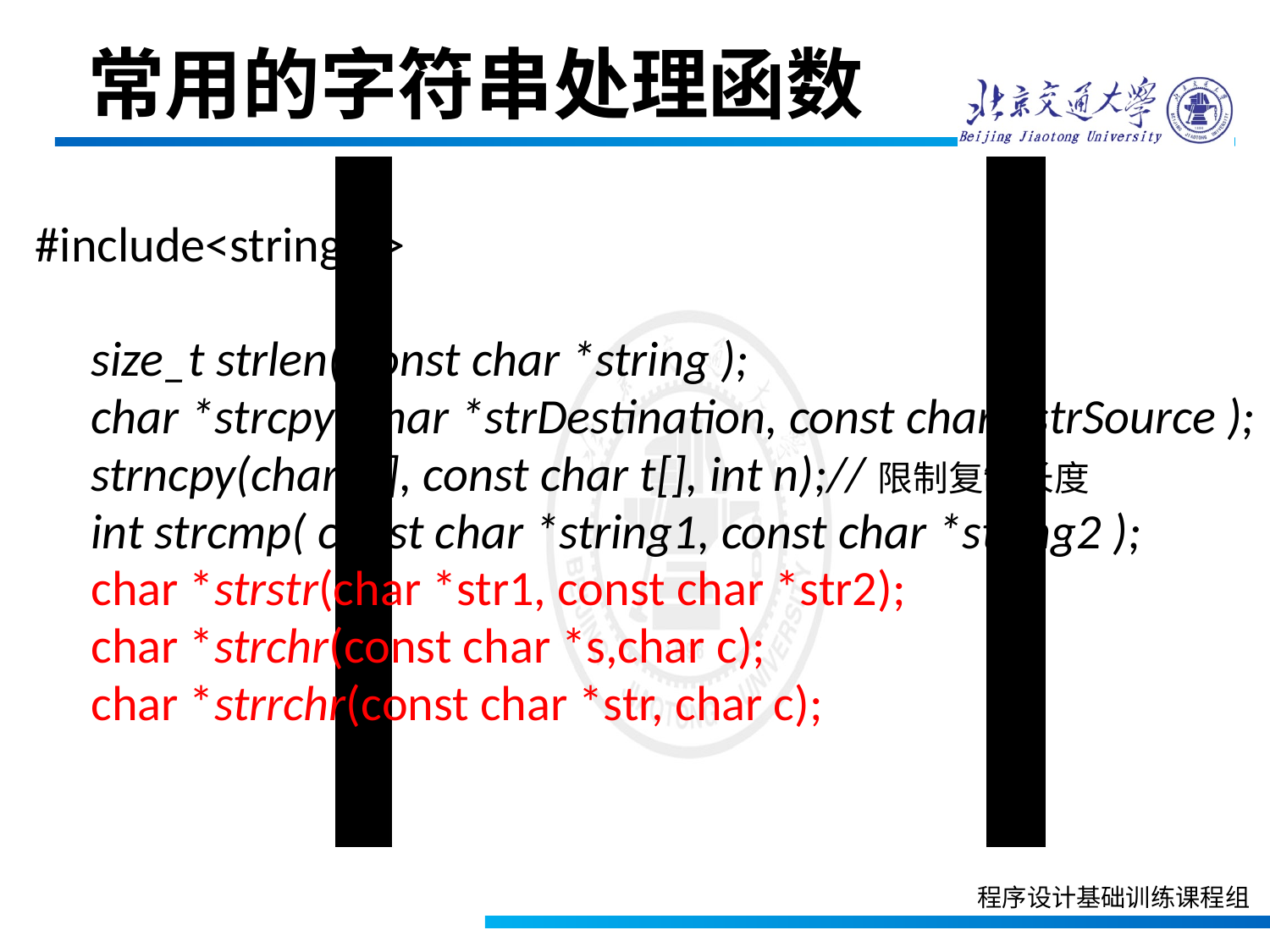

常用的字符串处理函数
#include<string.h>

size_t strlen( const char *string );
char *strcpy( char *strDestination, const char *strSource );
strncpy(char s[], const char t[], int n);//限制复制长度
int strcmp( const char *string1, const char *string2 );
char *strstr(char *str1, const char *str2);
char *strchr(const char *s,char c);
char *strrchr(const char *str, char c);

程序设计基础训练课程组